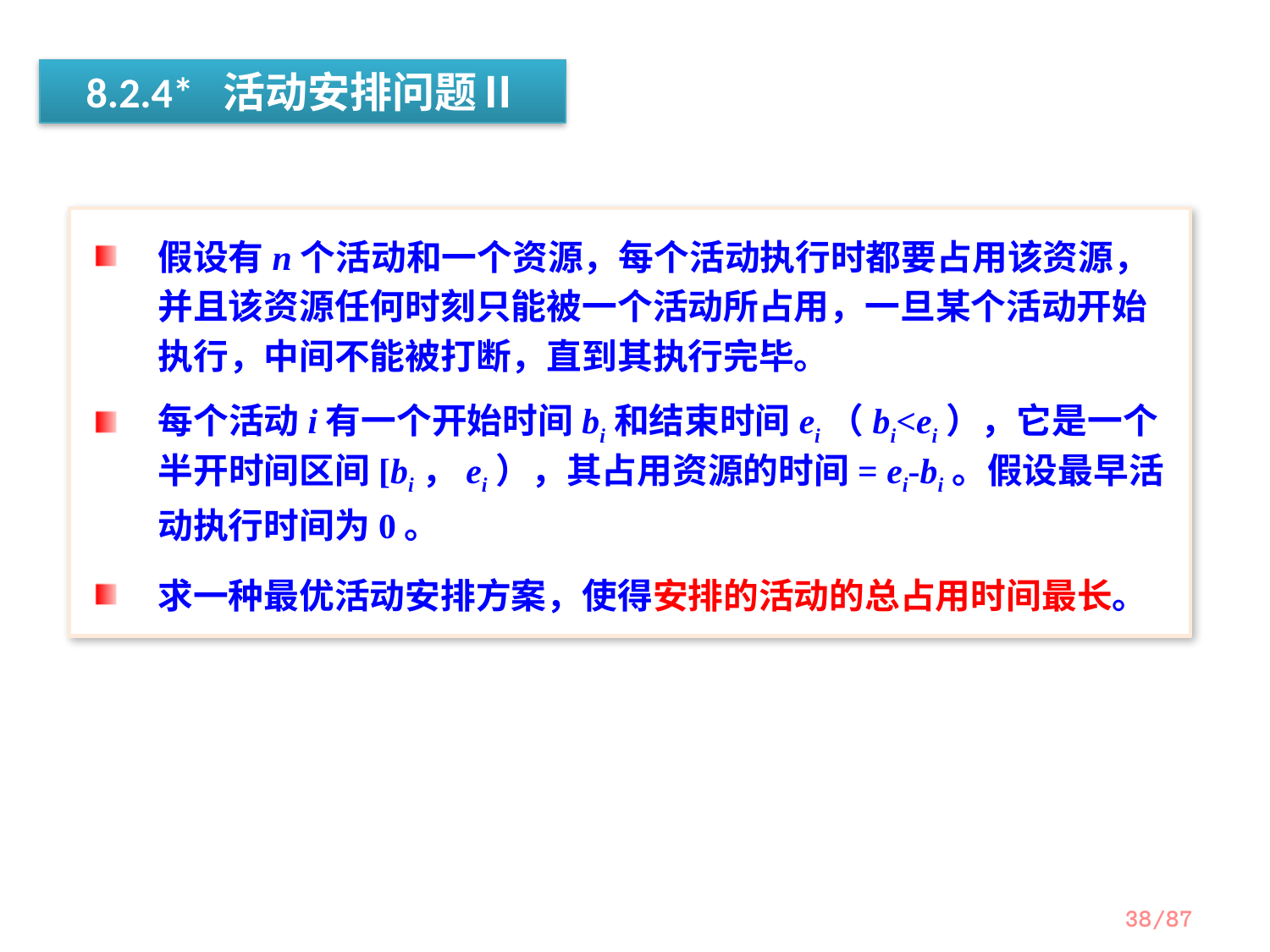

8.2.4*  活动安排问题Ⅱ
假设有n个活动和一个资源，每个活动执行时都要占用该资源，并且该资源任何时刻只能被一个活动所占用，一旦某个活动开始执行，中间不能被打断，直到其执行完毕。
每个活动i有一个开始时间bi和结束时间ei（bi<ei），它是一个半开时间区间[bi，ei），其占用资源的时间= ei-bi。假设最早活动执行时间为0。
求一种最优活动安排方案，使得安排的活动的总占用时间最长。
38/87